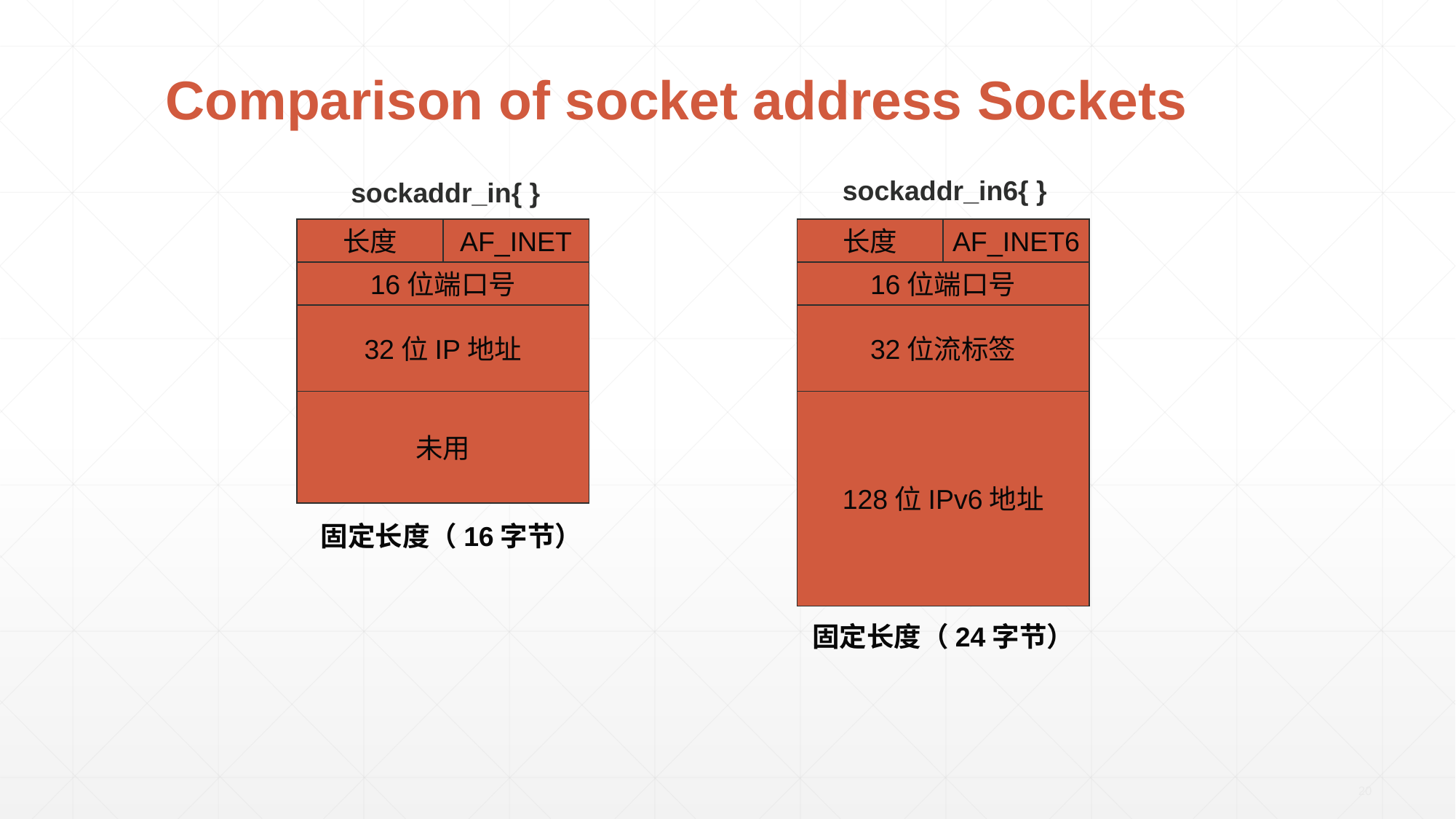

# Comparison of socket address Sockets
sockaddr_in6{ }
长度
AF_INET6
16位端口号
32位流标签
128位IPv6地址
固定长度（24字节）
sockaddr_in{ }
长度
AF_INET
16位端口号
32位IP地址
未用
固定长度（16字节）
20